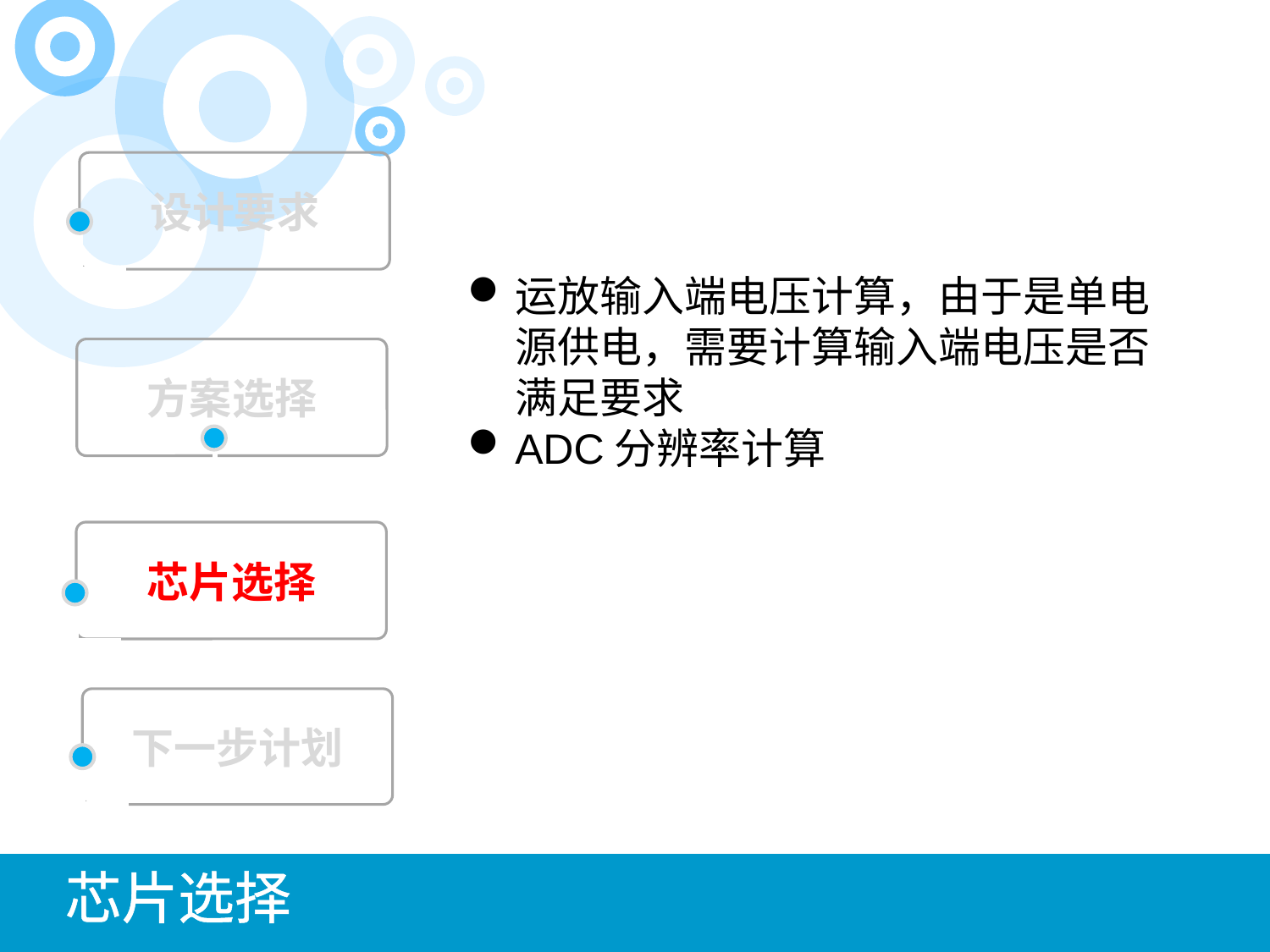

设计要求

运放输入端电压计算，由于是单电源供电，需要计算输入端电压是否满足要求
ADC分辨率计算
方案选择

芯片选择

下一步计划

 芯片选择